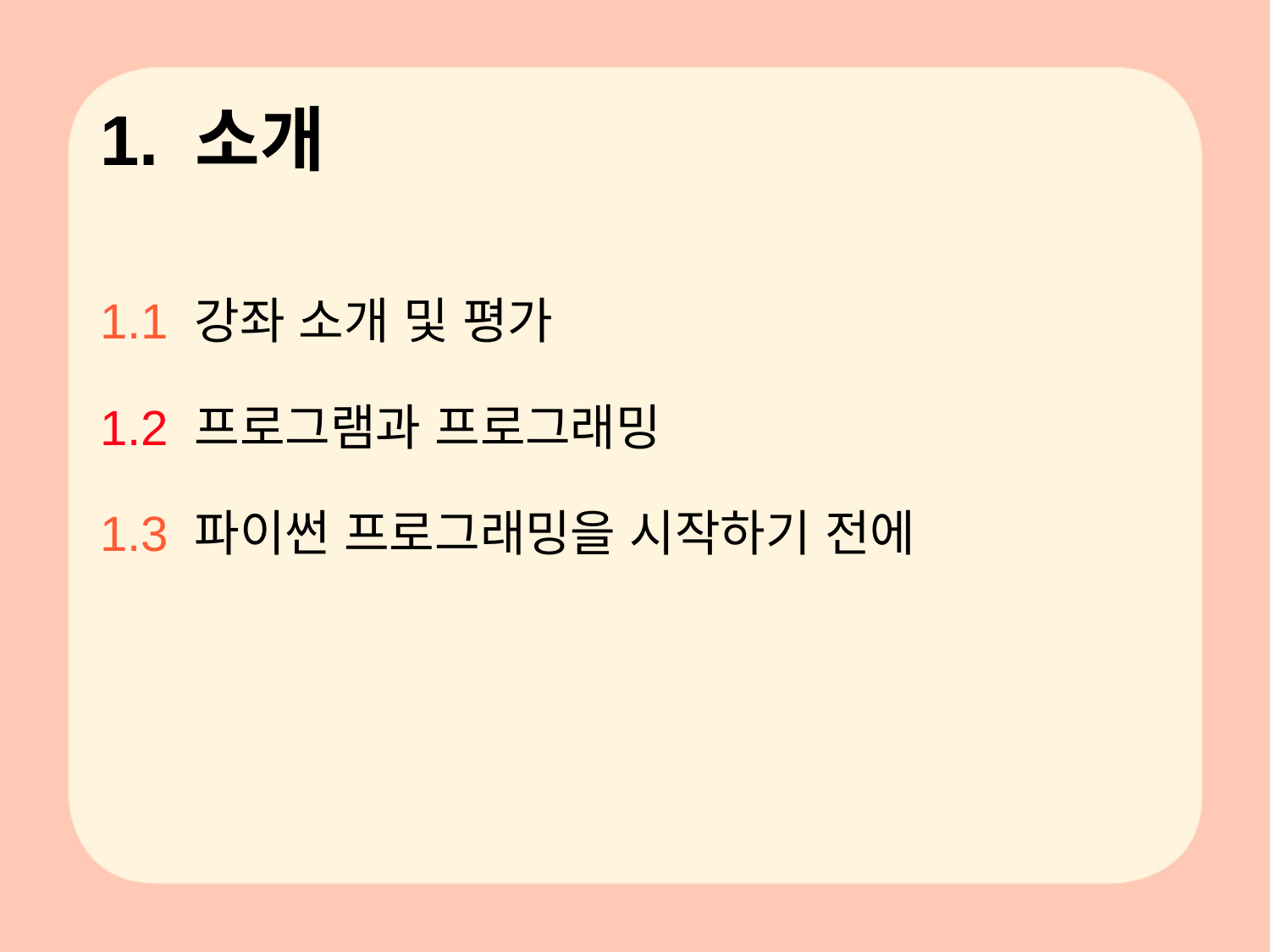

# 1. 소개
1.1 강좌 소개 및 평가
1.2 프로그램과 프로그래밍
1.3 파이썬 프로그래밍을 시작하기 전에